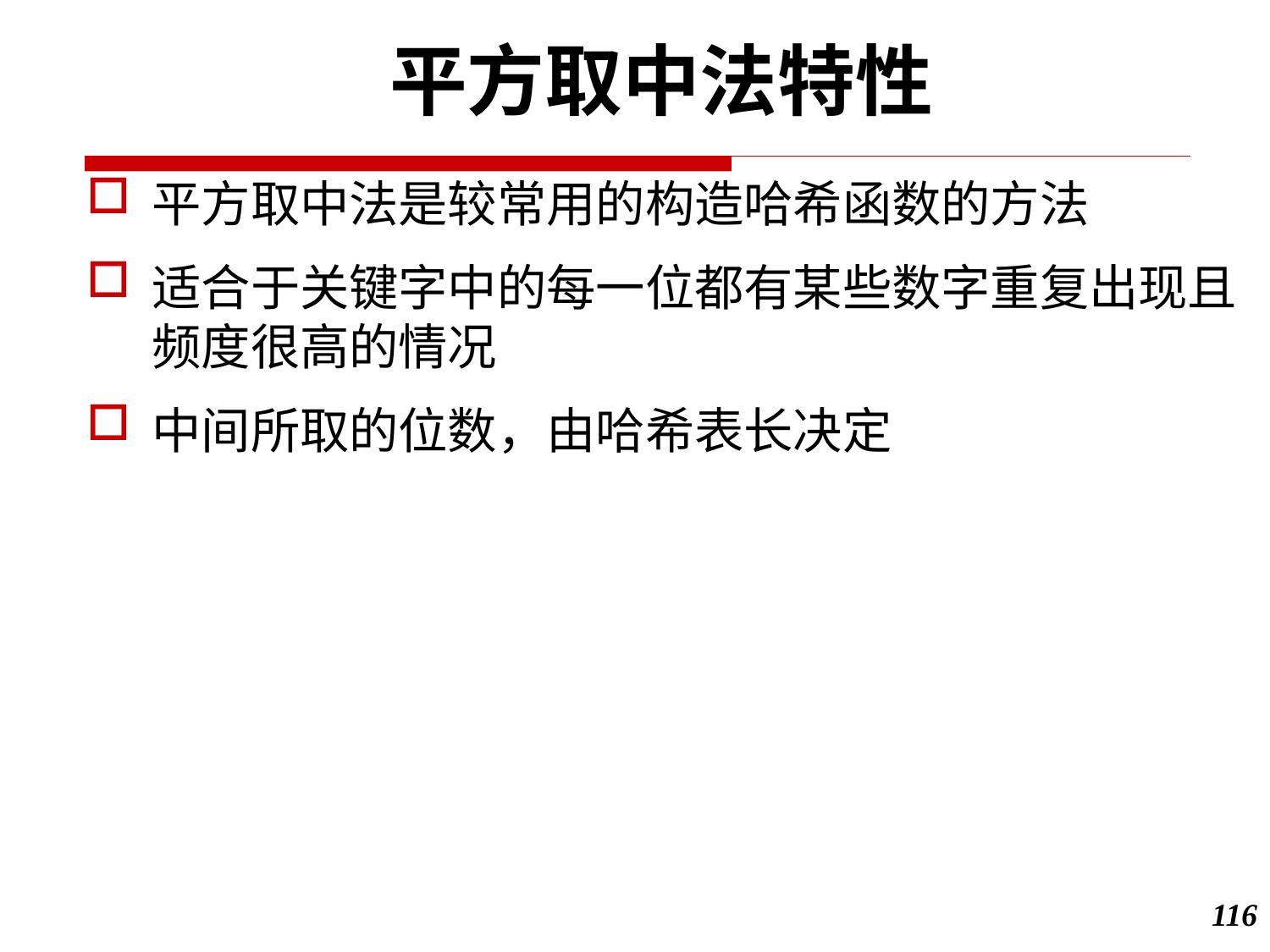

平方取中法特性
平方取中法是较常用的构造哈希函数的方法
适合于关键字中的每一位都有某些数字重复出现且频度很高的情况
中间所取的位数，由哈希表长决定
116